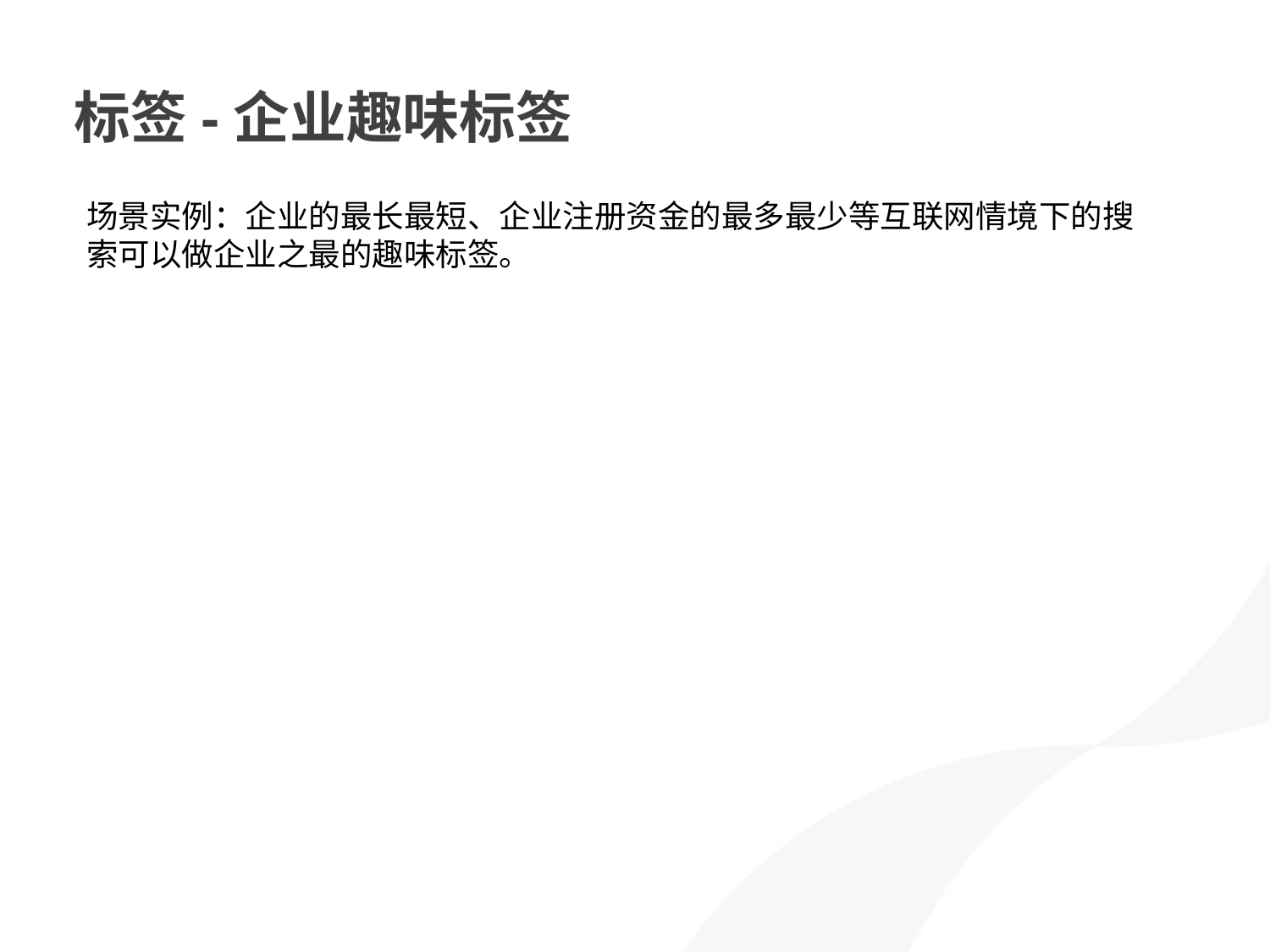

# 标签-企业趣味标签
场景实例：企业的最长最短、企业注册资金的最多最少等互联网情境下的搜索可以做企业之最的趣味标签。